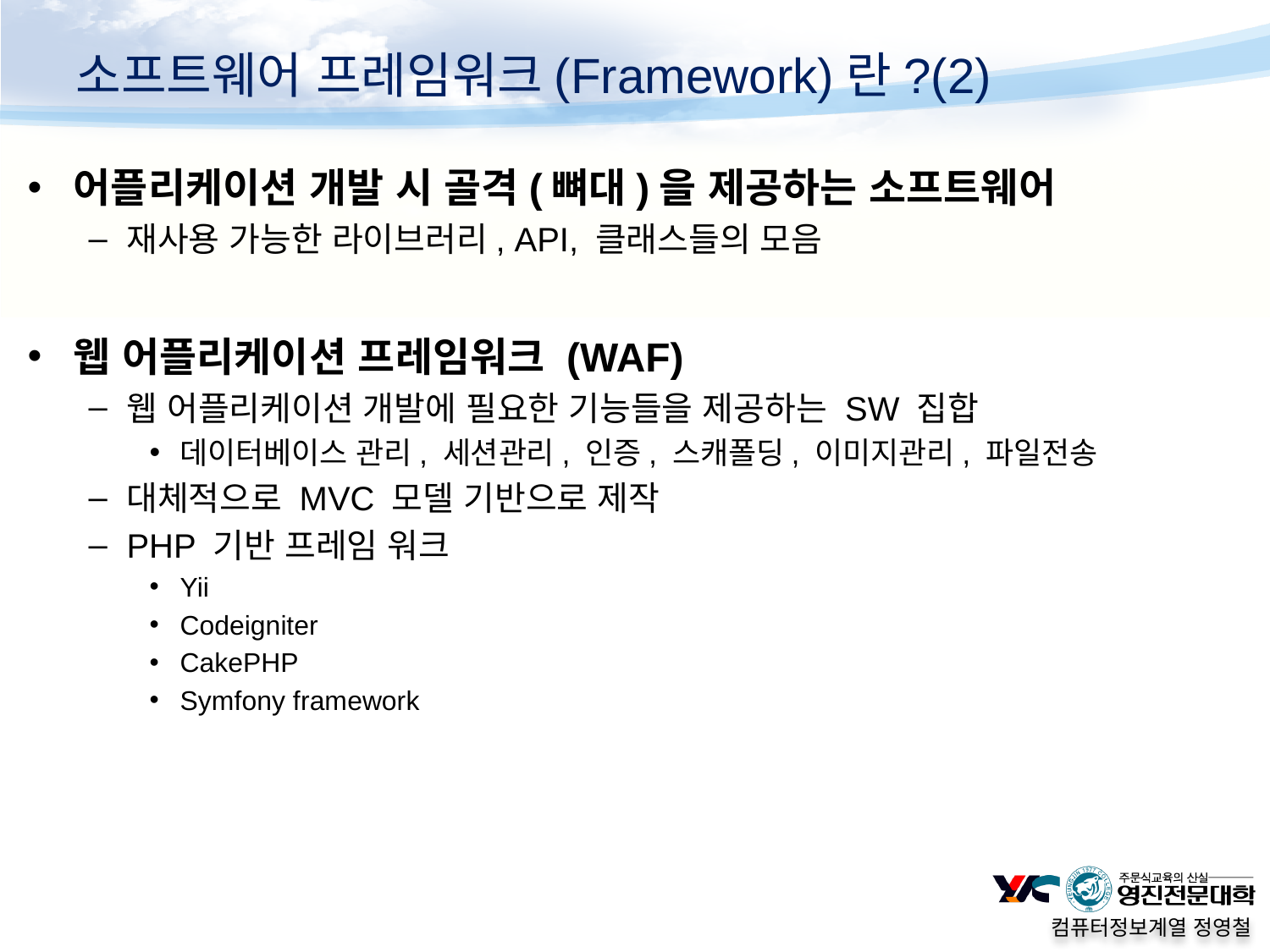

# 소프트웨어 프레임워크(Framework)란?(2)
어플리케이션 개발 시 골격(뼈대)을 제공하는 소프트웨어
재사용 가능한 라이브러리, API, 클래스들의 모음

웹 어플리케이션 프레임워크 (WAF)
웹 어플리케이션 개발에 필요한 기능들을 제공하는 SW 집합
데이터베이스 관리, 세션관리, 인증, 스캐폴딩, 이미지관리, 파일전송
대체적으로 MVC 모델 기반으로 제작
PHP 기반 프레임 워크
Yii
Codeigniter
CakePHP
Symfony framework